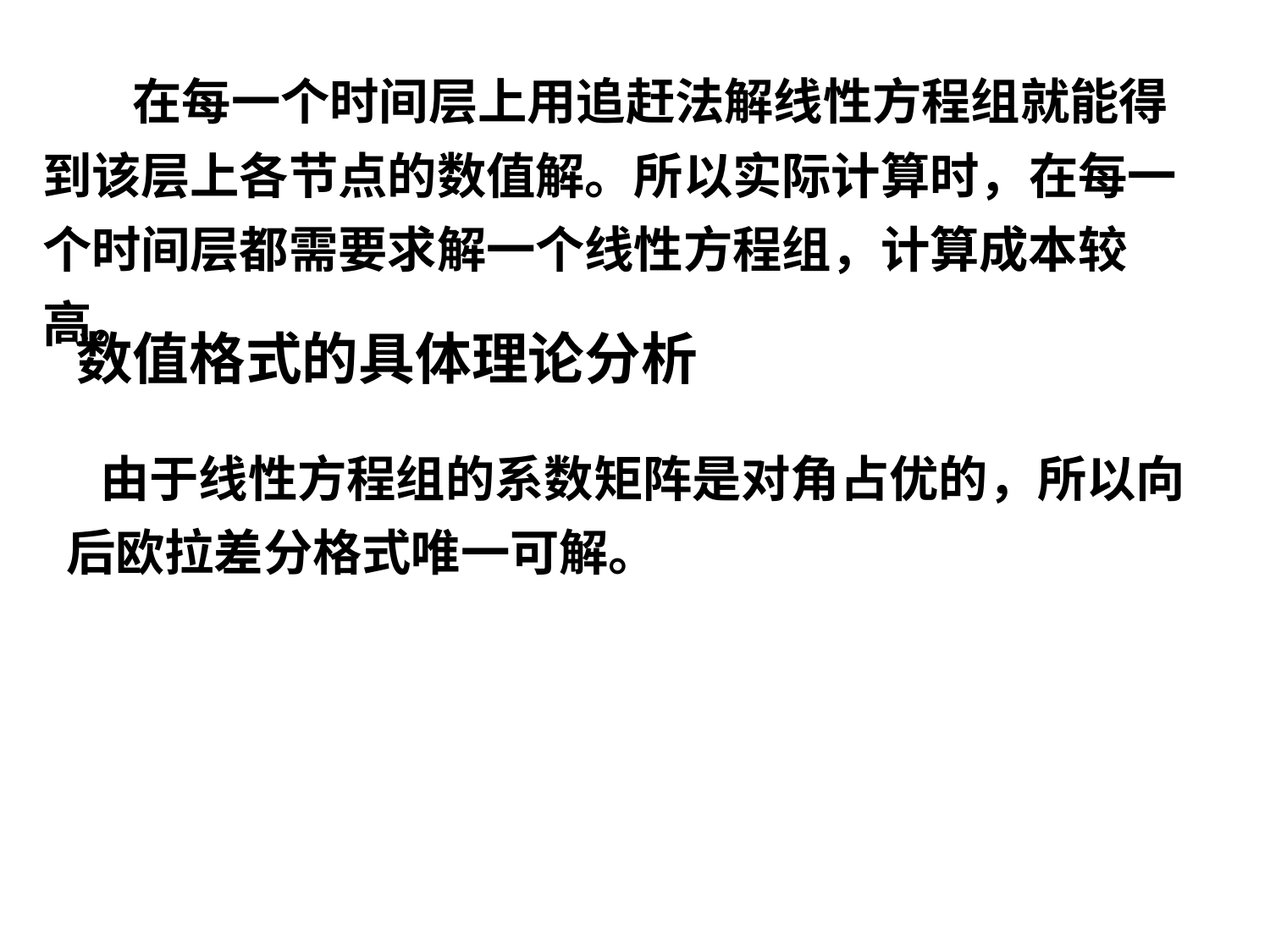

在每一个时间层上用追赶法解线性方程组就能得到该层上各节点的数值解。所以实际计算时，在每一个时间层都需要求解一个线性方程组，计算成本较高。
数值格式的具体理论分析
  由于线性方程组的系数矩阵是对角占优的，所以向
后欧拉差分格式唯一可解。